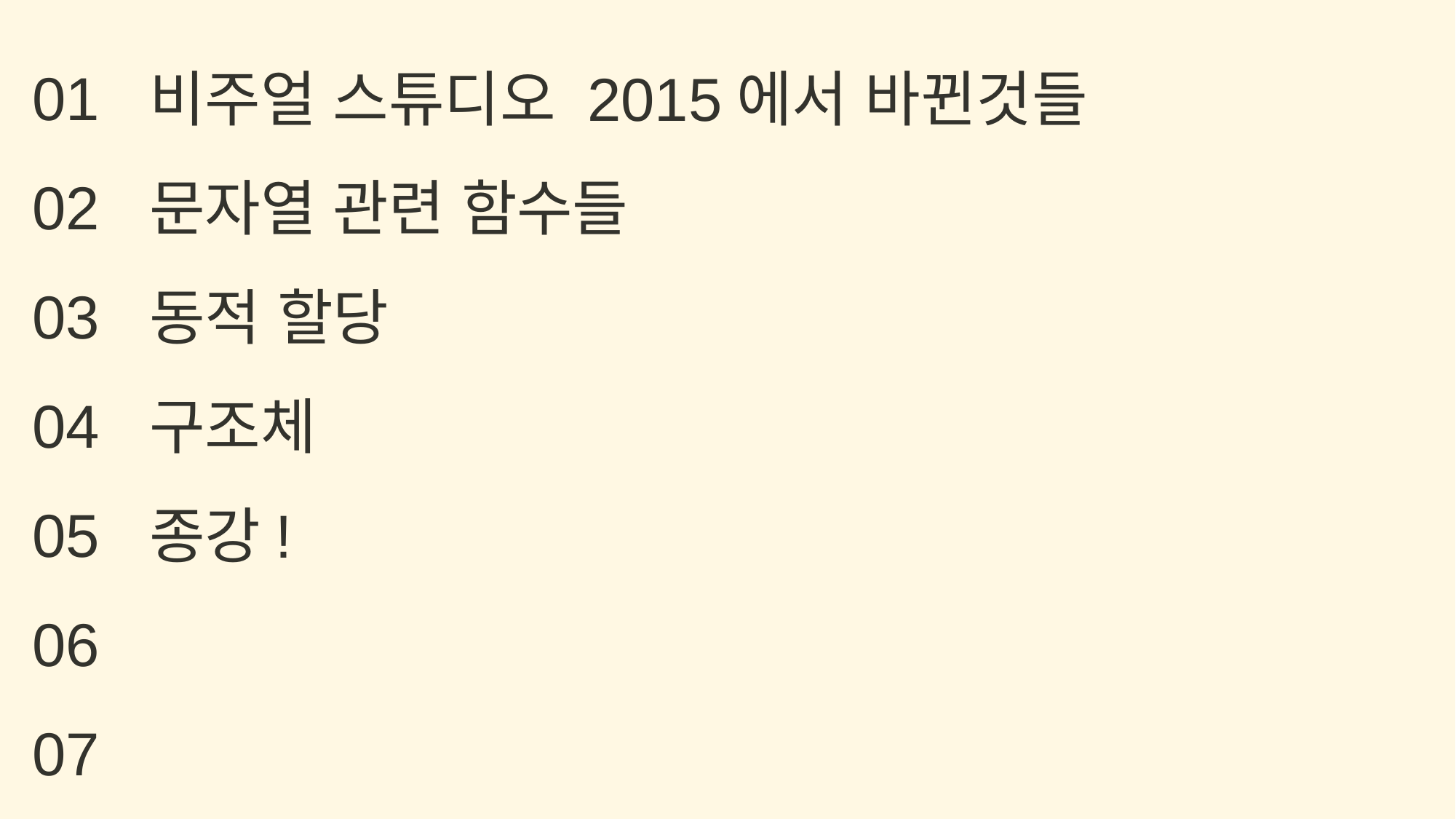

01
02
03
04
05
06
07
비주얼 스튜디오 2015에서 바뀐것들
문자열 관련 함수들
동적 할당
구조체
종강!